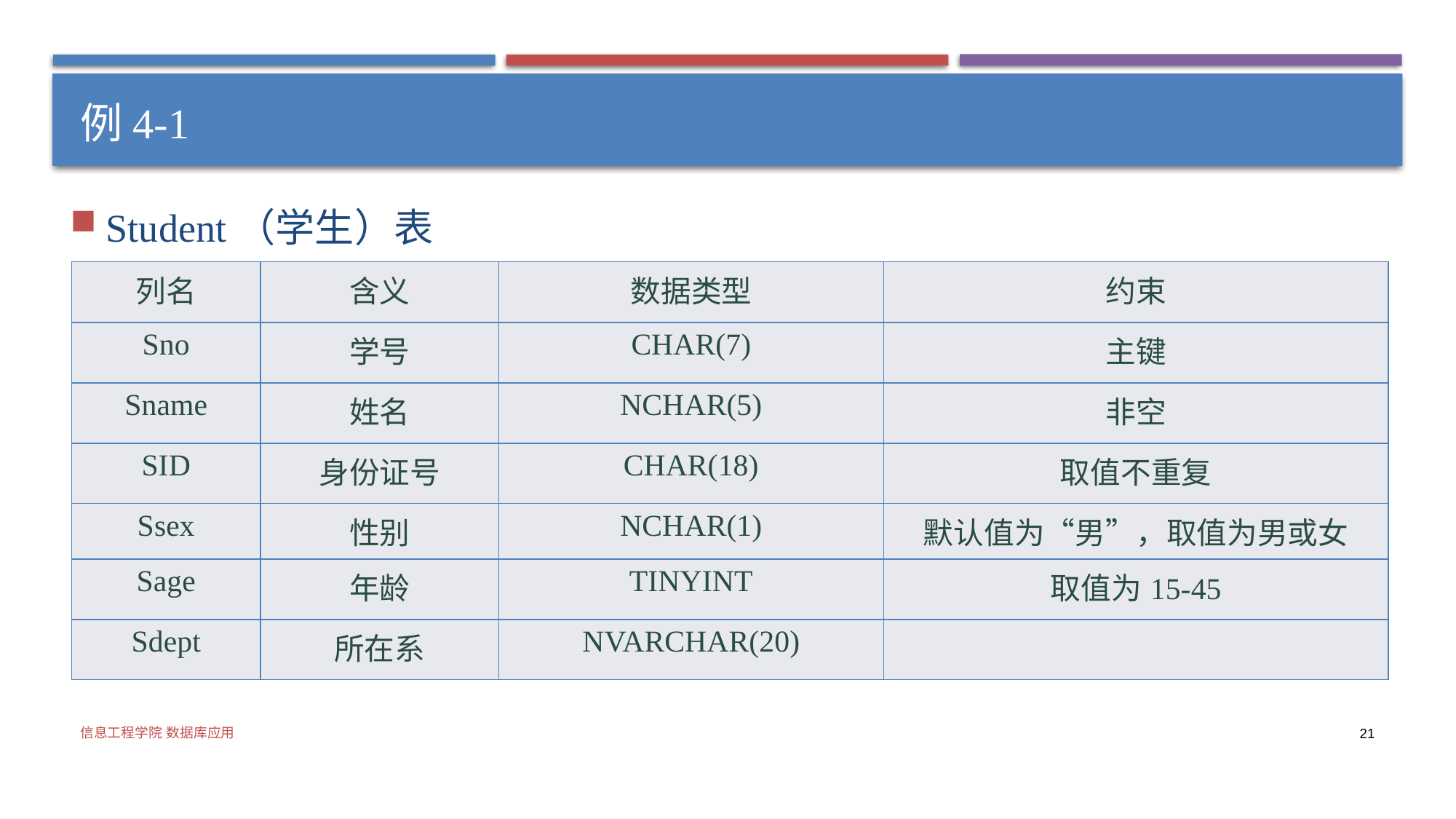

# 例4-1
Student（学生）表
| 列名 | 含义 | 数据类型 | 约束 |
| --- | --- | --- | --- |
| Sno | 学号 | CHAR(7) | 主键 |
| Sname | 姓名 | NCHAR(5) | 非空 |
| SID | 身份证号 | CHAR(18) | 取值不重复 |
| Ssex | 性别 | NCHAR(1) | 默认值为“男”，取值为男或女 |
| Sage | 年龄 | TINYINT | 取值为15-45 |
| Sdept | 所在系 | NVARCHAR(20) |  |
信息工程学院 数据库应用
21